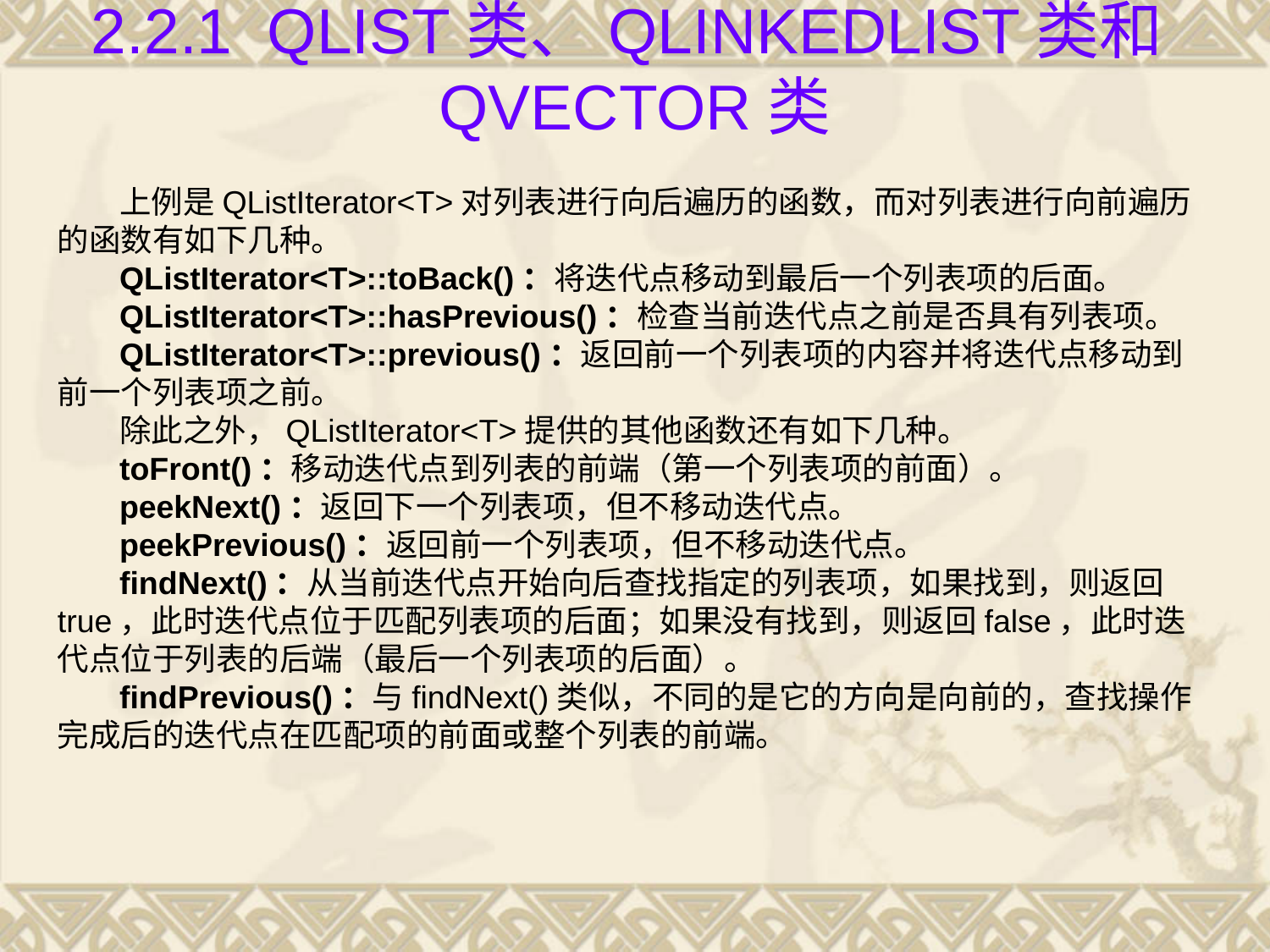

# 2.2.1  QList类、QLinkedList类和QVector类
上例是QListIterator<T>对列表进行向后遍历的函数，而对列表进行向前遍历的函数有如下几种。
QListIterator<T>::toBack()：将迭代点移动到最后一个列表项的后面。
QListIterator<T>::hasPrevious()：检查当前迭代点之前是否具有列表项。
QListIterator<T>::previous()：返回前一个列表项的内容并将迭代点移动到前一个列表项之前。
除此之外，QListIterator<T>提供的其他函数还有如下几种。
toFront()：移动迭代点到列表的前端（第一个列表项的前面）。
peekNext()：返回下一个列表项，但不移动迭代点。
peekPrevious()：返回前一个列表项，但不移动迭代点。
findNext()：从当前迭代点开始向后查找指定的列表项，如果找到，则返回true，此时迭代点位于匹配列表项的后面；如果没有找到，则返回false，此时迭代点位于列表的后端（最后一个列表项的后面）。
findPrevious()：与findNext()类似，不同的是它的方向是向前的，查找操作完成后的迭代点在匹配项的前面或整个列表的前端。